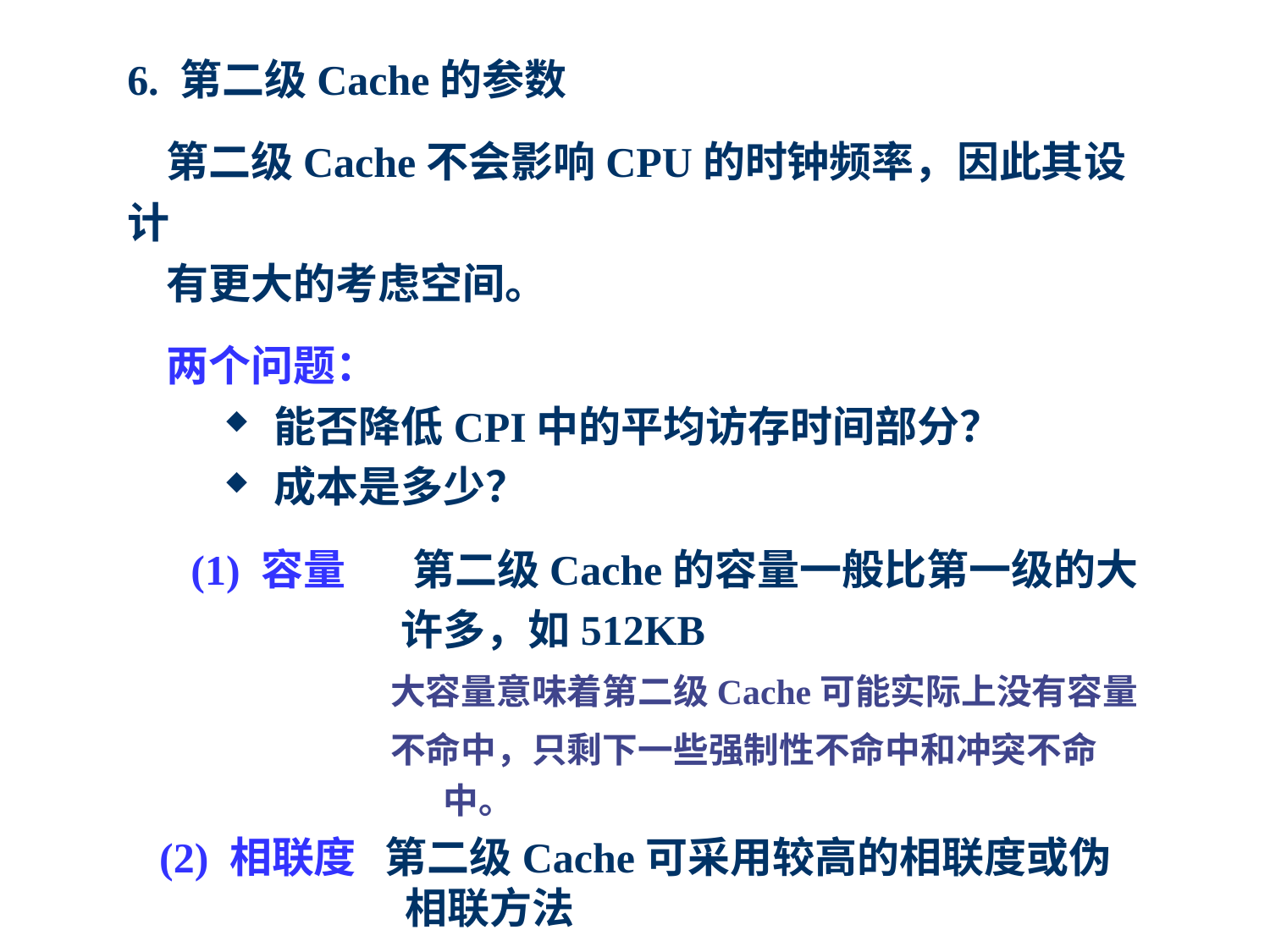

6. 第二级Cache的参数
   第二级Cache不会影响CPU的时钟频率，因此其设计
   有更大的考虑空间。
   两个问题：
 能否降低CPI中的平均访存时间部分？
 成本是多少？
(1) 容量       第二级Cache的容量一般比第一级的大
                     许多，如512KB
大容量意味着第二级Cache可能实际上没有容量
不命中，只剩下一些强制性不命中和冲突不命中。
  (2) 相联度   第二级Cache可采用较高的相联度或伪
                           相联方法